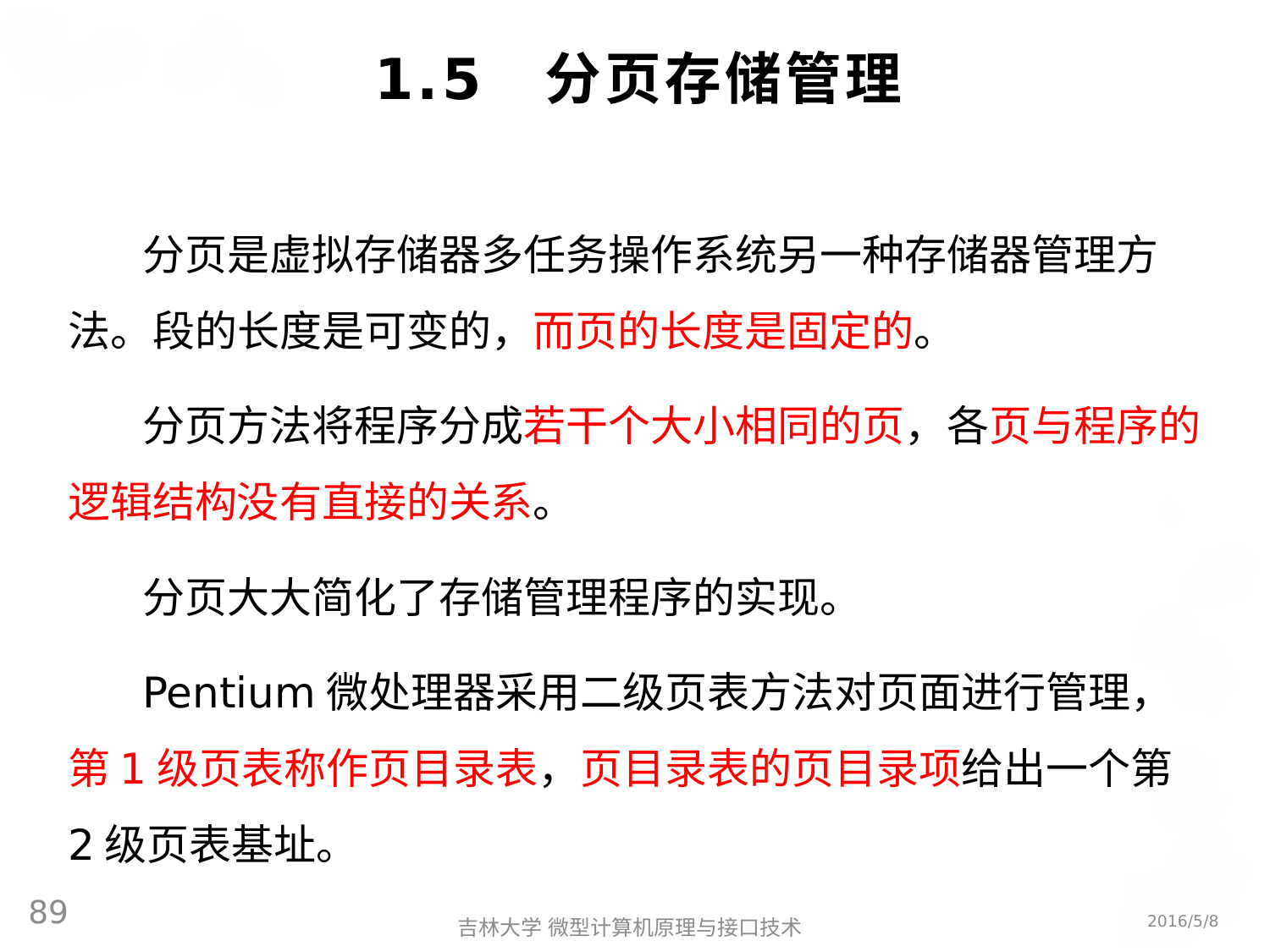

# 1.5  分页存储管理
分页是虚拟存储器多任务操作系统另一种存储器管理方法。段的长度是可变的，而页的长度是固定的。
分页方法将程序分成若干个大小相同的页，各页与程序的逻辑结构没有直接的关系。
分页大大简化了存储管理程序的实现。
Pentium微处理器采用二级页表方法对页面进行管理，第1级页表称作页目录表，页目录表的页目录项给出一个第2级页表基址。
89
2016/5/8
吉林大学 微型计算机原理与接口技术